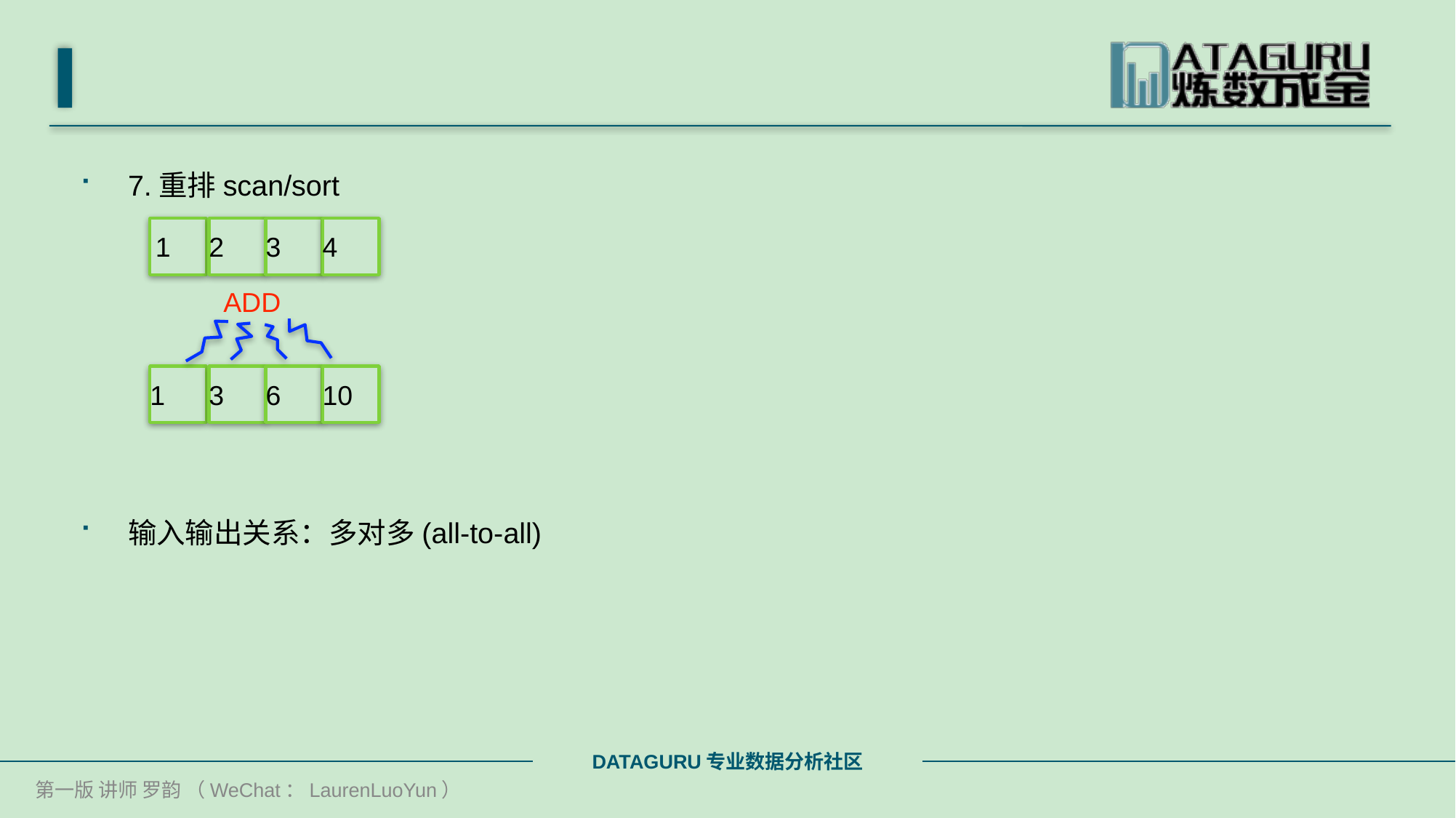

#
7.重排scan/sort

输入输出关系：多对多(all-to-all)
1
2
3
4
ADD

1
3
6
10